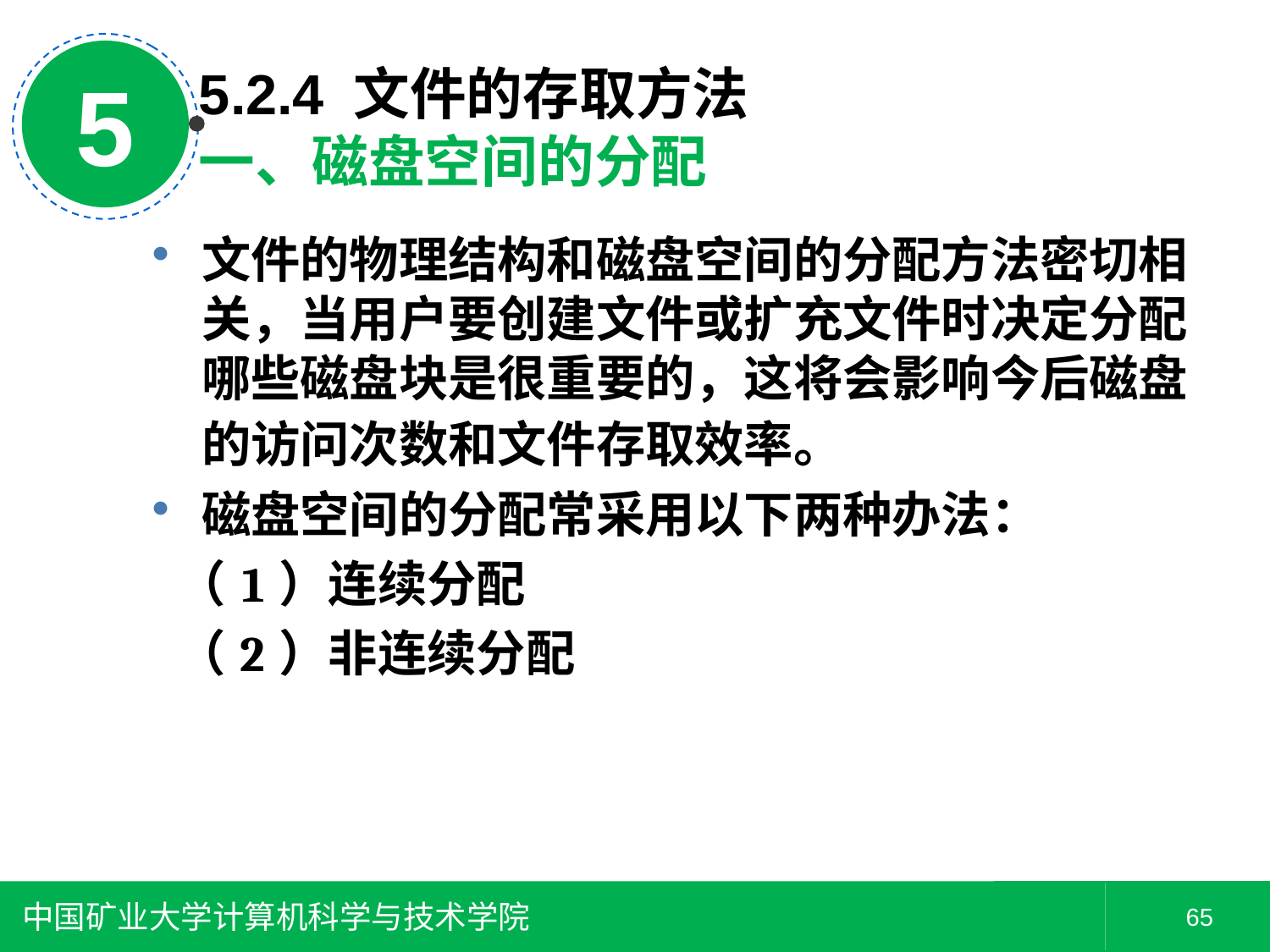

5
5.2.4 文件的存取方法
一、磁盘空间的分配

文件的物理结构和磁盘空间的分配方法密切相关，当用户要创建文件或扩充文件时决定分配哪些磁盘块是很重要的，这将会影响今后磁盘的访问次数和文件存取效率。
磁盘空间的分配常采用以下两种办法：
 （1）连续分配
 （2）非连续分配